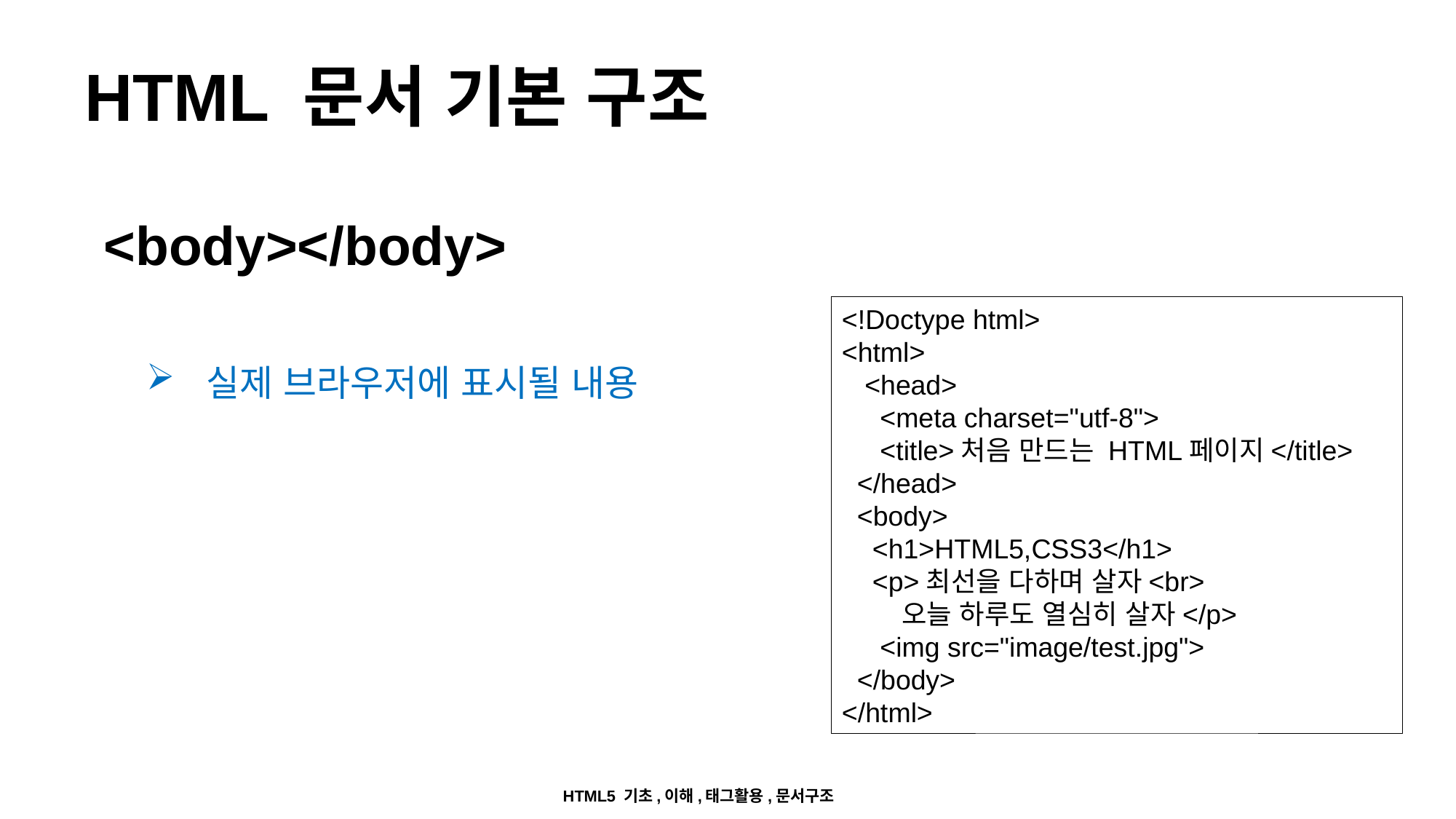

# HTML 문서 기본 구조
<body></body>
<!Doctype html>
<html>
   <head>
     <meta charset="utf-8">
     <title>처음 만드는 HTML페이지</title>
  </head>
  <body>
    <h1>HTML5,CSS3</h1>
    <p>최선을 다하며 살자<br>
       오늘 하루도 열심히 살자</p>
     <img src="image/test.jpg">
  </body>
</html>
 실제 브라우저에 표시될 내용
HTML5 & CSS3
HTML5 기초,이해,태그활용,문서구조
19